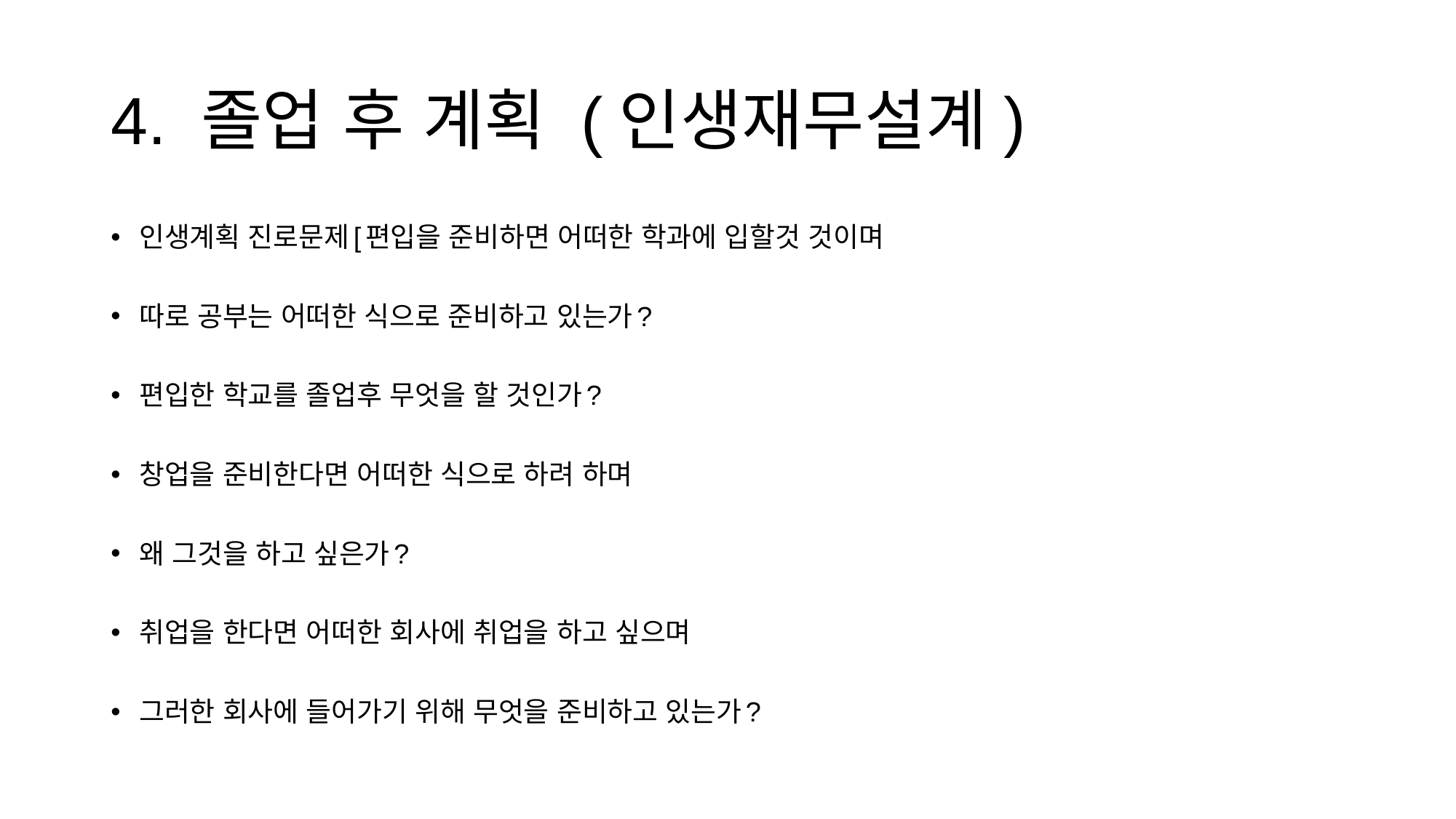

# 4. 졸업 후 계획 (인생재무설계)
인생계획 진로문제[편입을 준비하면 어떠한 학과에 입할것 것이며

따로 공부는 어떠한 식으로 준비하고 있는가?

편입한 학교를 졸업후 무엇을 할 것인가?

창업을 준비한다면 어떠한 식으로 하려 하며

왜 그것을 하고 싶은가?

취업을 한다면 어떠한 회사에 취업을 하고 싶으며

그러한 회사에 들어가기 위해 무엇을 준비하고 있는가?